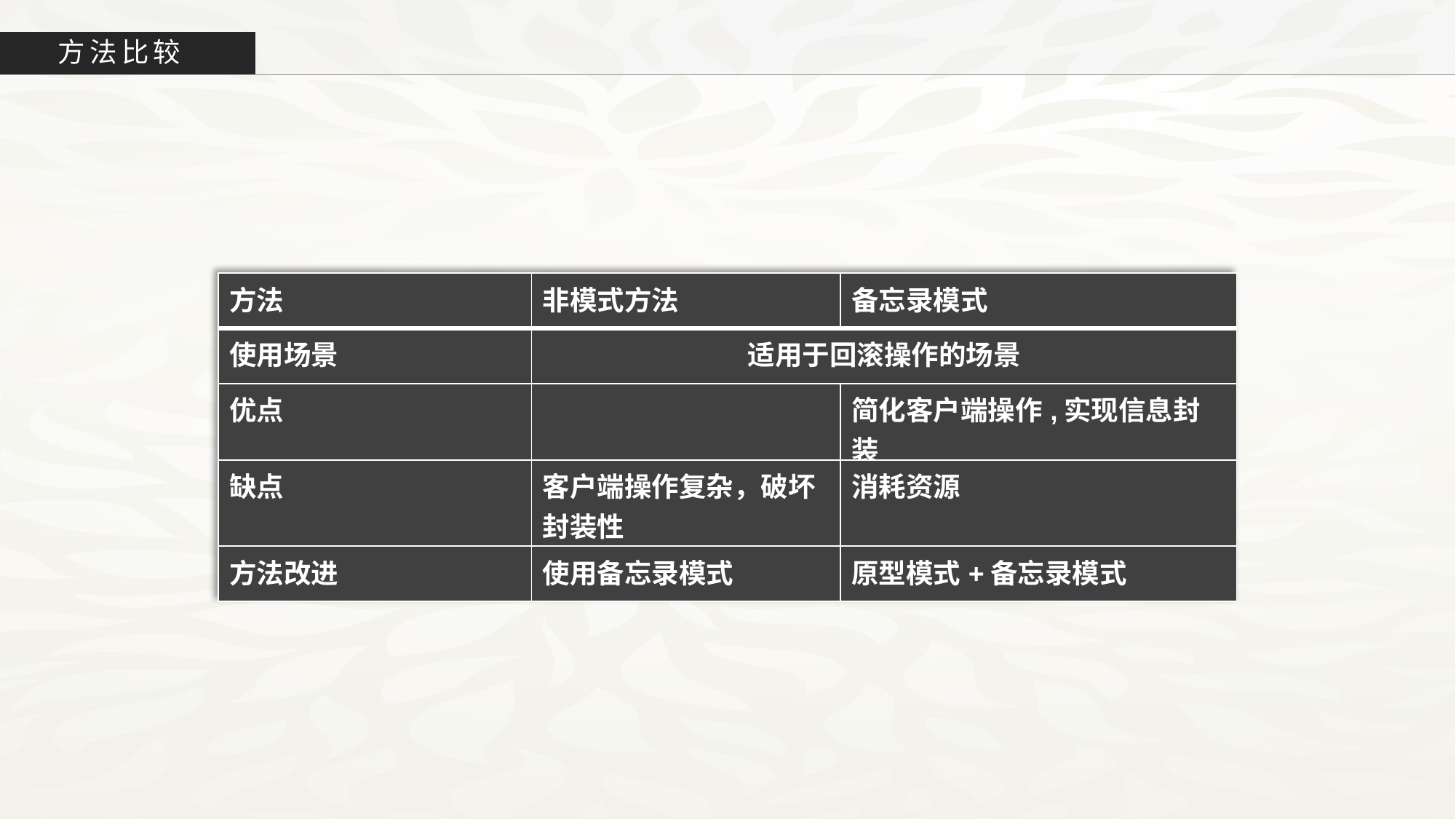

方法比较
| 方法 | 非模式方法 | 备忘录模式 |
| --- | --- | --- |
| 使用场景 | 适用于回滚操作的场景 |  |
| 优点 |  | 简化客户端操作,实现信息封装 |
| 缺点 | 客户端操作复杂，破坏封装性 | 消耗资源 |
| 方法改进 | 使用备忘录模式 | 原型模式+备忘录模式 |